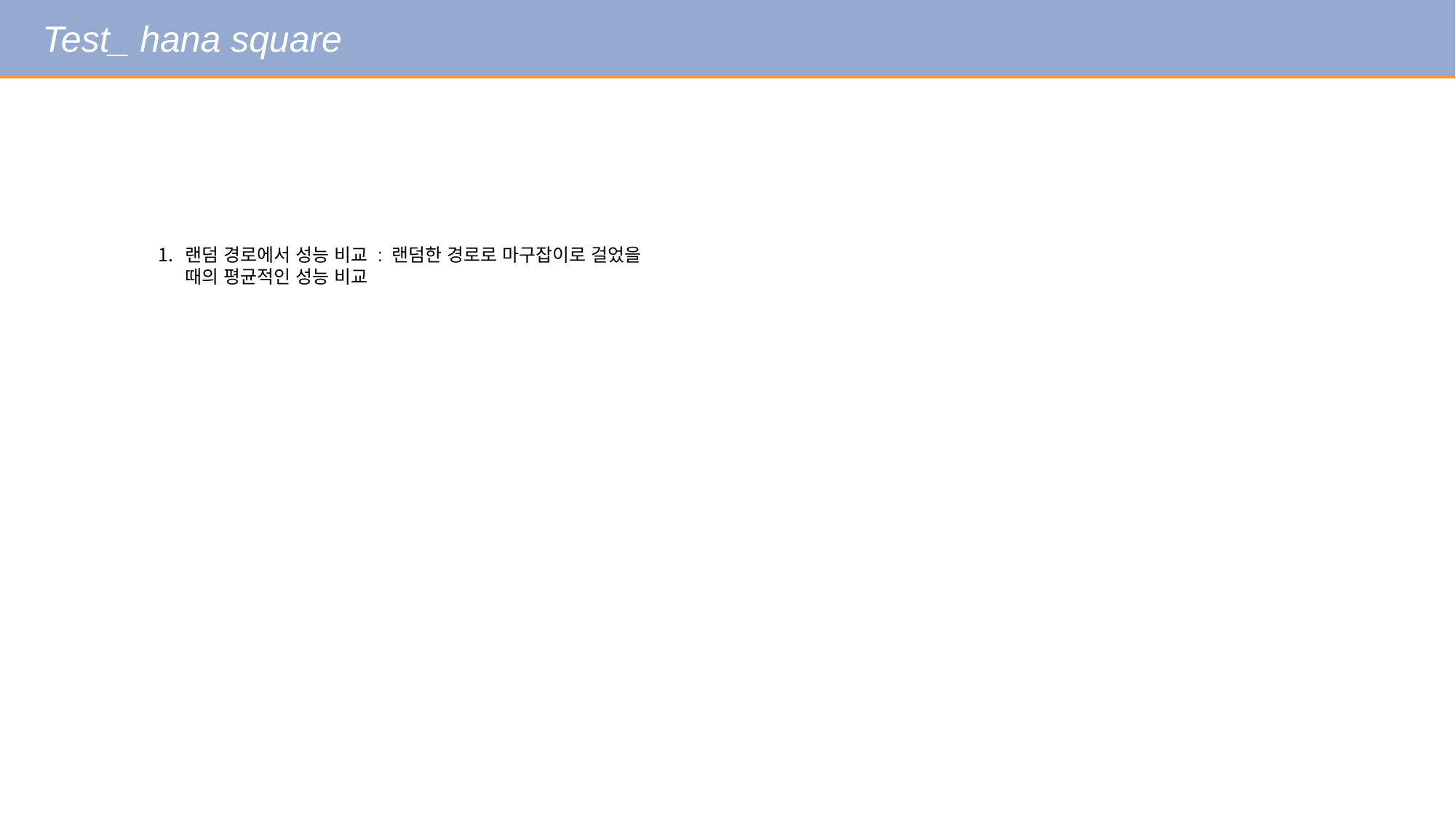

Test_ hana square
랜덤 경로에서 성능 비교 : 랜덤한 경로로 마구잡이로 걸었을 때의 평균적인 성능 비교